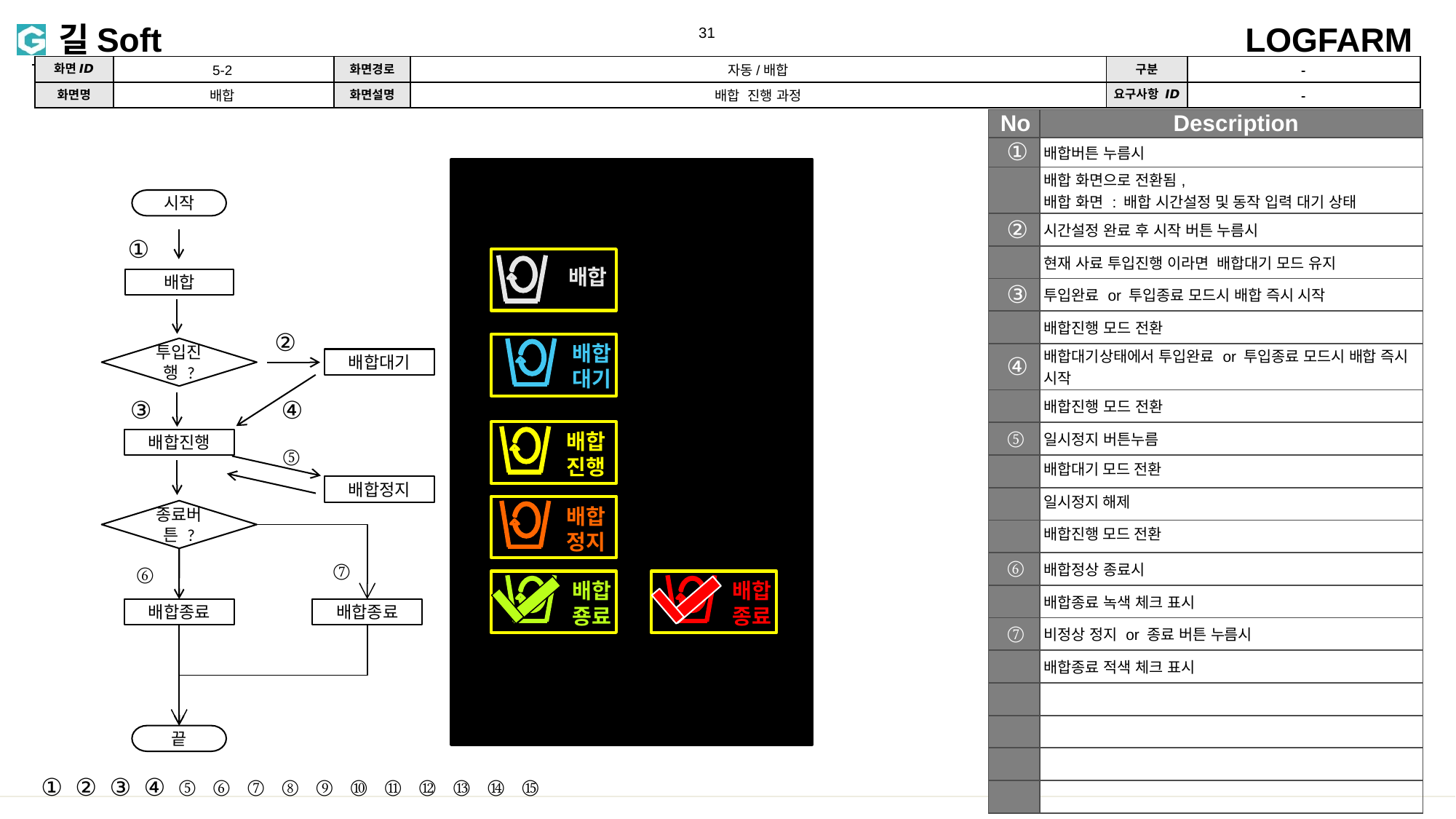

5-2
자동/배합
-
-
배합
배합  진행 과정
-
-
| No | Description |
| --- | --- |
| ① | 배합버튼 누름시 |
|  | 배합 화면으로 전환됨, 배합 화면 : 배합 시간설정 및 동작 입력 대기 상태 |
| ② | 시간설정 완료 후 시작 버튼 누름시 |
|  | 현재 사료 투입진행 이라면 배합대기 모드 유지 |
| ③ | 투입완료 or 투입종료 모드시 배합 즉시 시작 |
|  | 배합진행 모드 전환 |
| ④ | 배합대기상태에서 투입완료 or 투입종료 모드시 배합 즉시 시작 |
|  | 배합진행 모드 전환 |
| ⑤ | 일시정지 버튼누름 |
|  | 배합대기 모드 전환 |
|  | 일시정지 해제 |
|  | 배합진행 모드 전환 |
| ⑥ | 배합정상 종료시 |
|  | 배합종료 녹색 체크 표시 |
| ⑦ | 비정상 정지 or 종료 버튼 누름시 |
|  | 배합종료 적색 체크 표시 |
|  |  |
|  |  |
|  |  |
|  |  |

시작
①

배합
배합
②

투입진행 ?
배합
대기
배합대기
③
④

배합
진행
배합진행
⑤
배합정지

종료버튼 ?
배합
정지
⑦
⑥

배합
죵료
배합
종료

배합종료
배합종료
끝
①
②
③
④
⑤
⑥
⑦
⑧
⑨
⑩
⑪
⑫
⑬
⑭
⑮